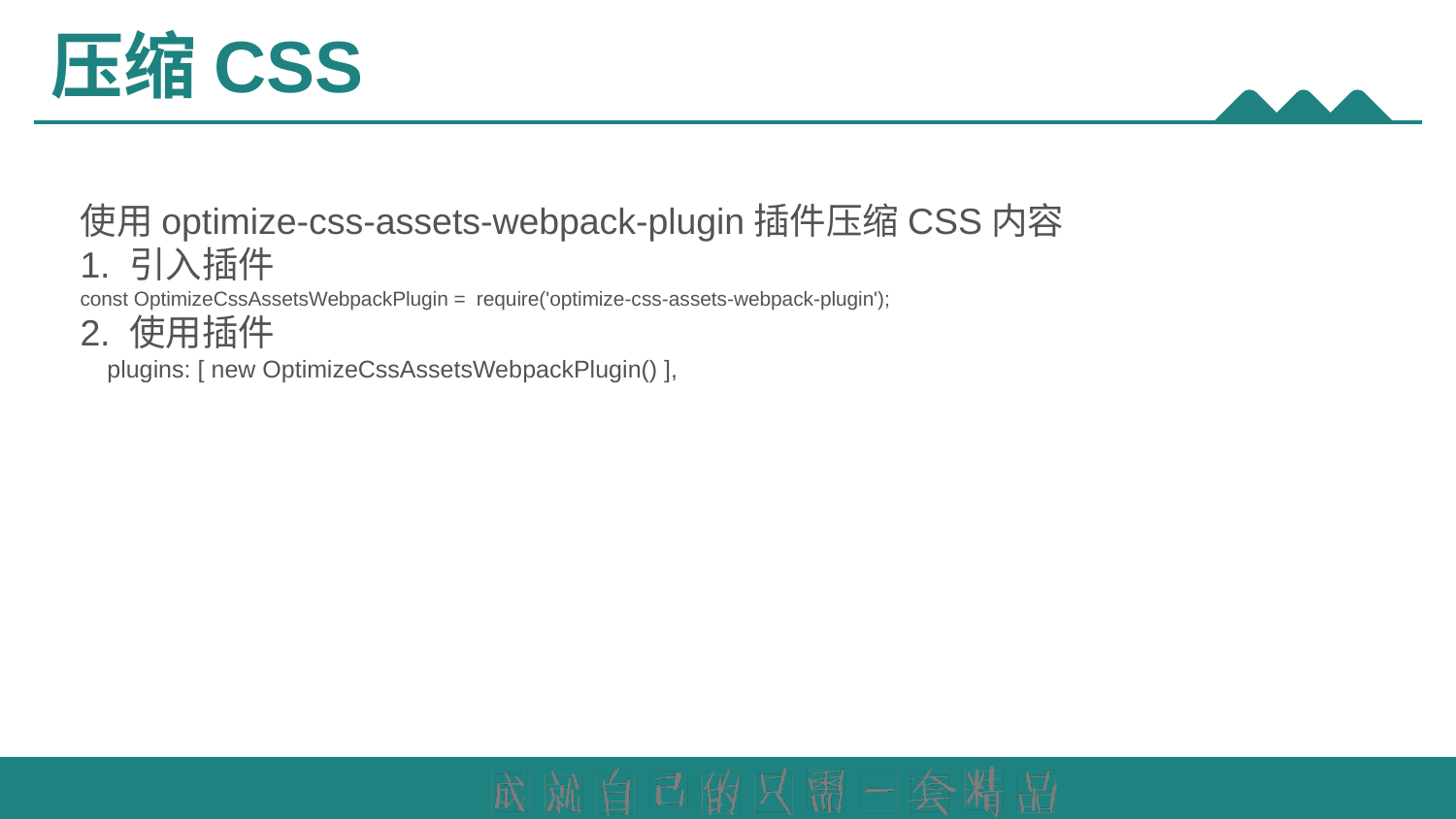

# 压缩CSS
使用optimize-css-assets-webpack-plugin插件压缩CSS内容
1. 引入插件
const OptimizeCssAssetsWebpackPlugin =  require('optimize-css-assets-webpack-plugin');
2. 使用插件
    plugins: [ new OptimizeCssAssetsWebpackPlugin() ],